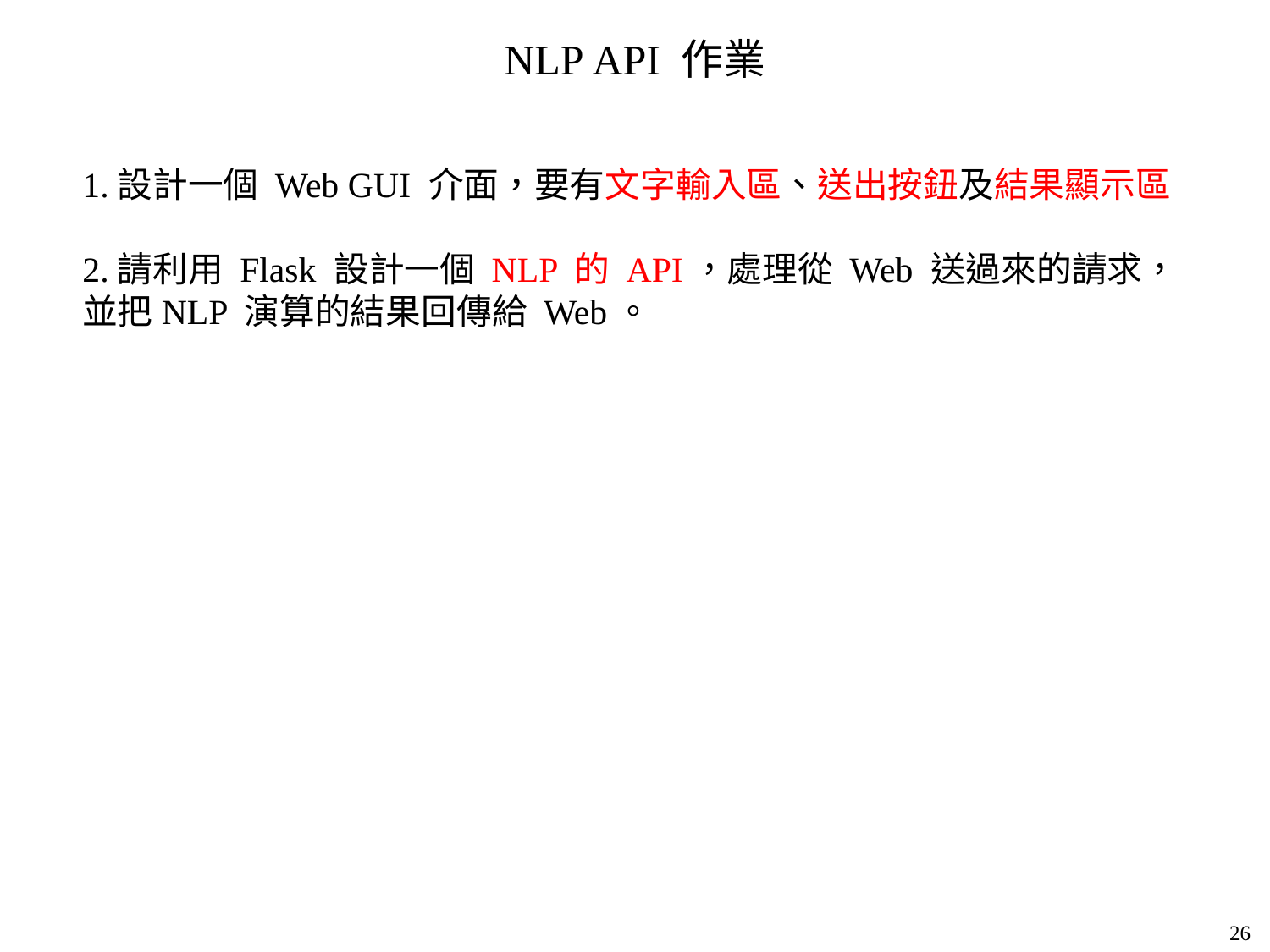

NLP API 作業
1.設計一個 Web GUI 介面，要有文字輸入區、送出按鈕及結果顯示區

2.請利用 Flask 設計一個 NLP 的 API，處理從 Web 送過來的請求，並把NLP 演算的結果回傳給 Web。
26